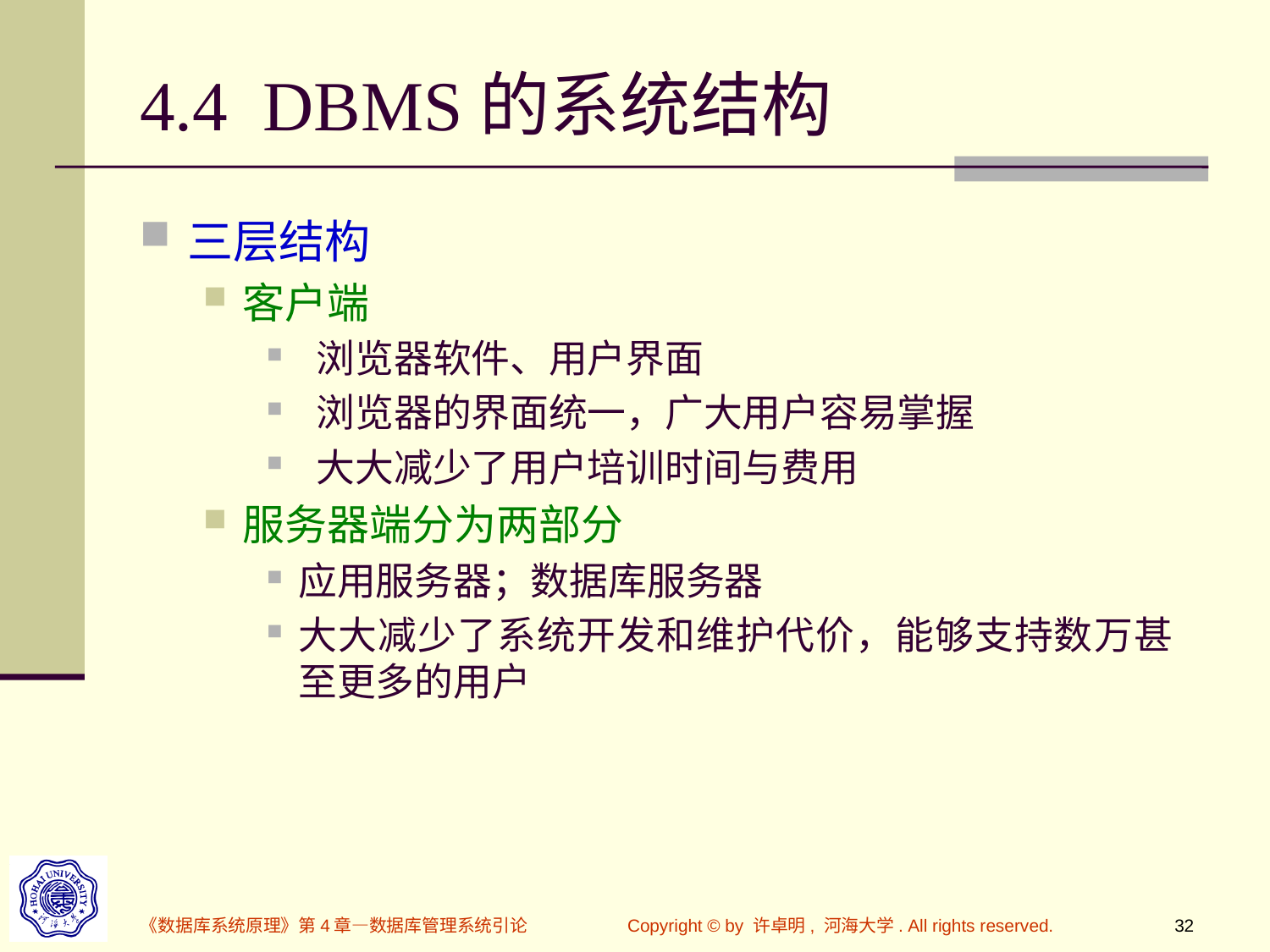

# 4.4  DBMS的系统结构
三层结构
客户端
 浏览器软件、用户界面
 浏览器的界面统一，广大用户容易掌握
 大大减少了用户培训时间与费用
服务器端分为两部分
应用服务器；数据库服务器
大大减少了系统开发和维护代价，能够支持数万甚至更多的用户
《数据库系统原理》第4章—数据库管理系统引论
Copyright © by 许卓明, 河海大学. All rights reserved.
32